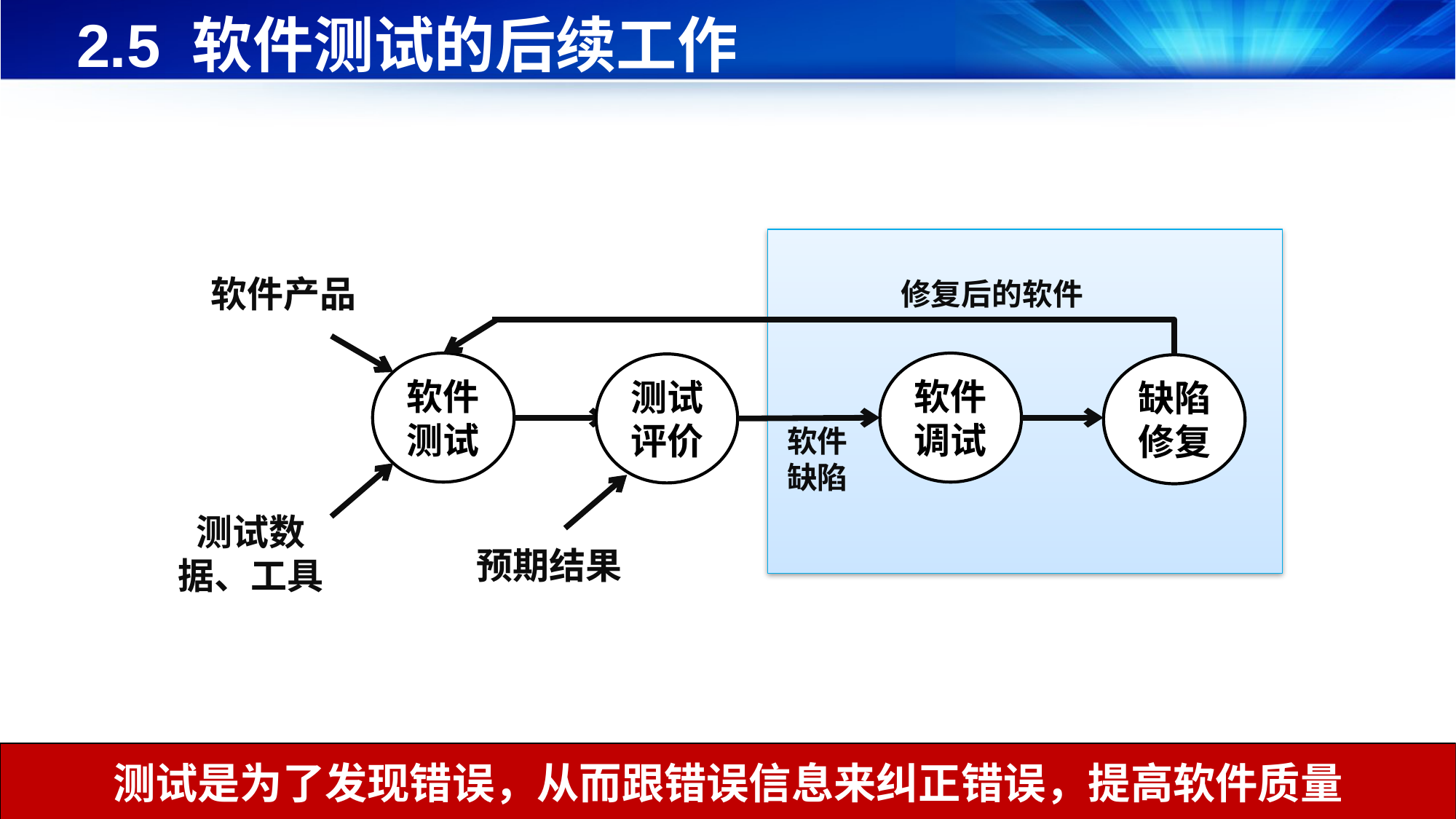

# 2.5 软件测试的后续工作

软件产品
修复后的软件
软件测试
软件调试
测试评价
缺陷修复
软件缺陷
测试数据、工具
预期结果
测试是为了发现错误，从而跟错误信息来纠正错误，提高软件质量